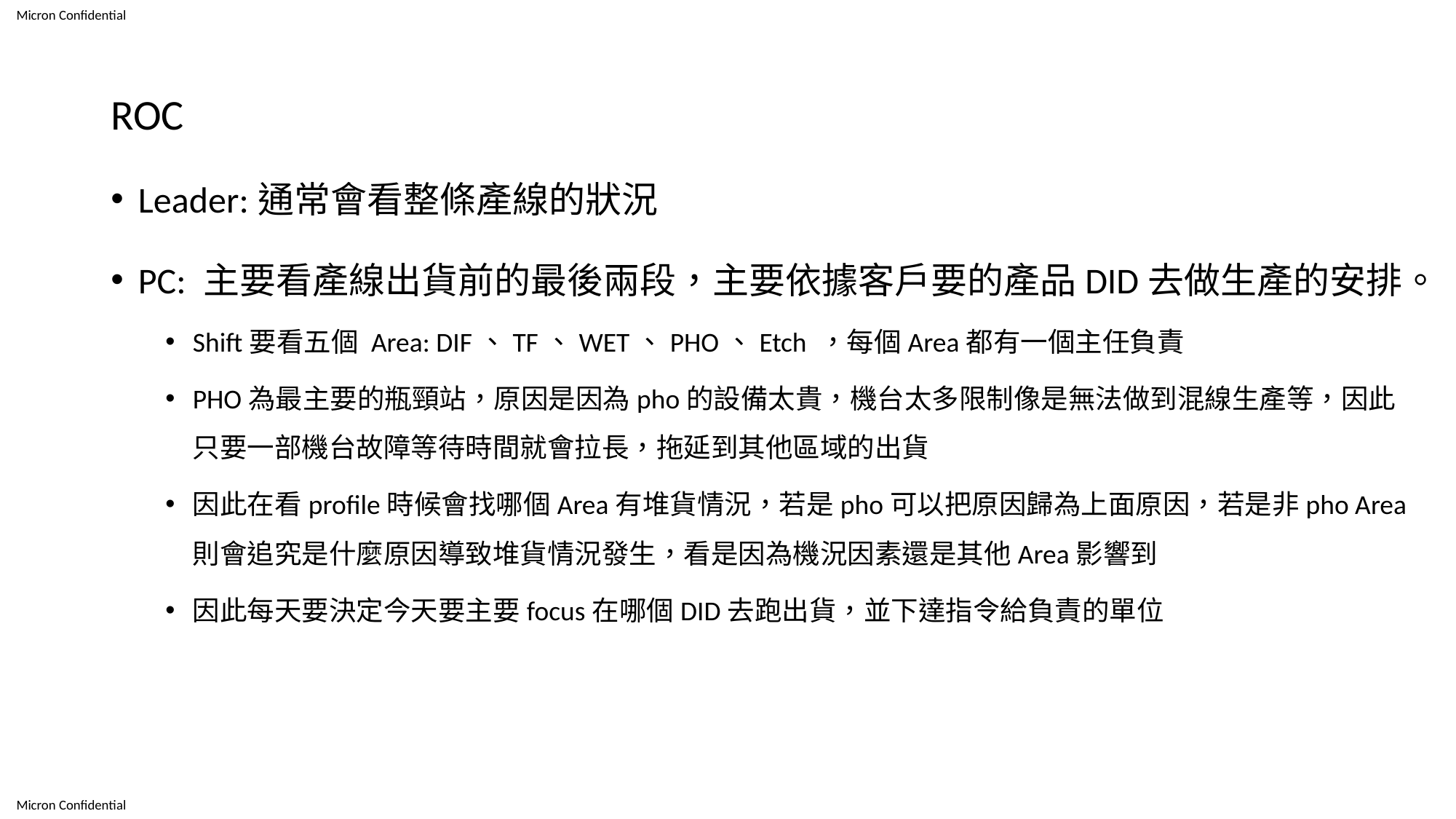

ROC
Leader:通常會看整條產線的狀況
PC: 主要看產線出貨前的最後兩段，主要依據客戶要的產品DID去做生產的安排。
Shift要看五個 Area: DIF、TF、WET、PHO、Etch ，每個Area都有一個主任負責
PHO為最主要的瓶頸站，原因是因為pho的設備太貴，機台太多限制像是無法做到混線生產等，因此只要一部機台故障等待時間就會拉長，拖延到其他區域的出貨
因此在看profile時候會找哪個Area有堆貨情況，若是pho可以把原因歸為上面原因，若是非pho Area則會追究是什麼原因導致堆貨情況發生，看是因為機況因素還是其他Area影響到
因此每天要決定今天要主要focus在哪個DID去跑出貨，並下達指令給負責的單位